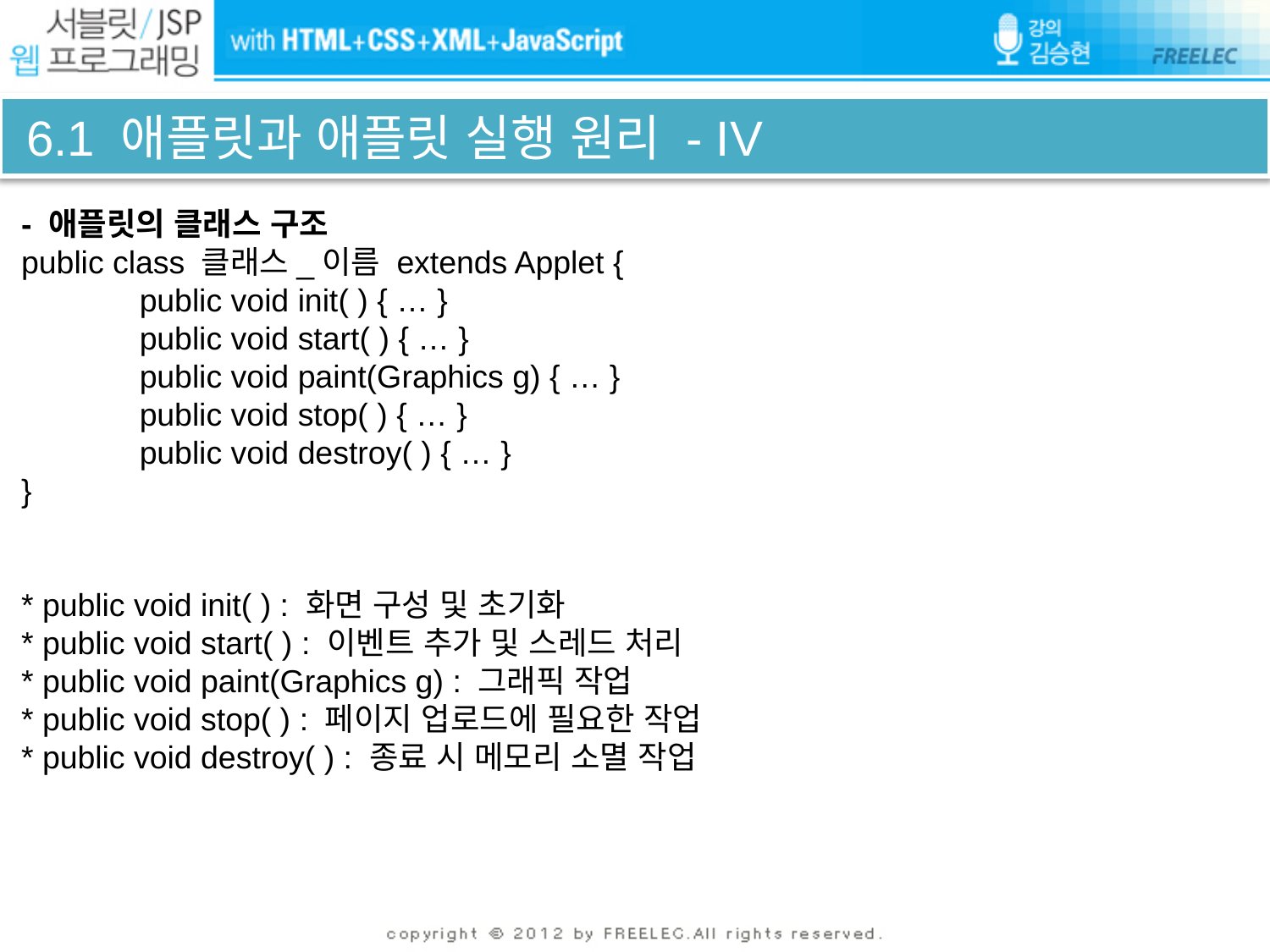

# 6.1 애플릿과 애플릿 실행 원리 - IV
 - 애플릿의 클래스 구조
 public class 클래스_이름 extends Applet {
	public void init( ) { … }
	public void start( ) { … }
	public void paint(Graphics g) { … }
	public void stop( ) { … }
	public void destroy( ) { … }
 }

 * public void init( ) : 화면 구성 및 초기화
 * public void start( ) : 이벤트 추가 및 스레드 처리
 * public void paint(Graphics g) : 그래픽 작업
 * public void stop( ) : 페이지 업로드에 필요한 작업
 * public void destroy( ) : 종료 시 메모리 소멸 작업